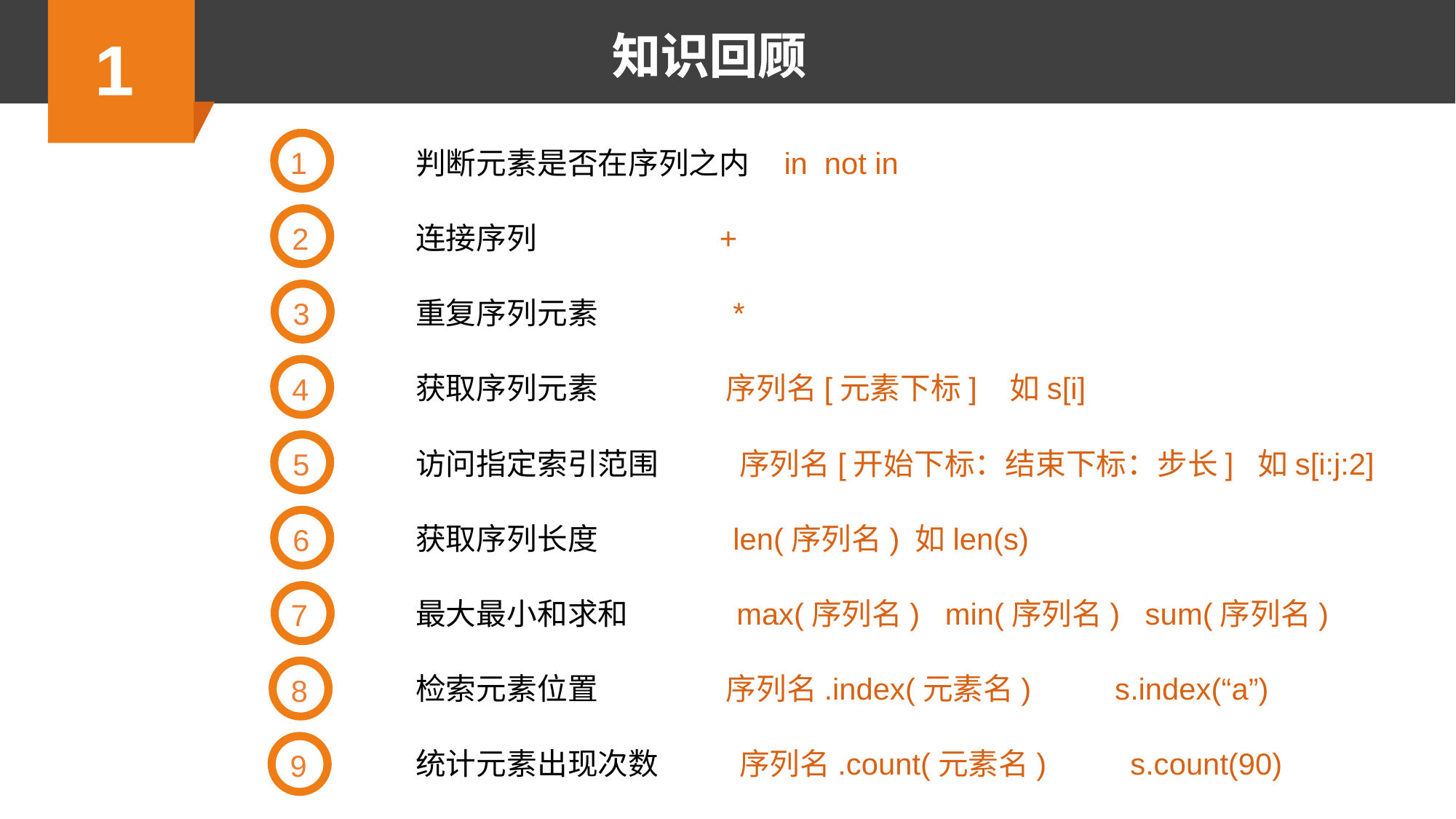

1
知识回顾

1
判断元素是否在序列之内    in  not in

2
连接序列                          +

3
重复序列元素                   *

4
获取序列元素                   序列名[元素下标]   如s[i]

5
访问指定索引范围            序列名[开始下标：结束下标：步长]  如s[i:j:2]

6
获取序列长度                   len(序列名) 如len(s)

7
最大最小和求和               max(序列名)   min(序列名)   sum(序列名)

8
检索元素位置                   序列名.index(元素名)          s.index(“a”)

9
统计元素出现次数            序列名.count(元素名)          s.count(90)